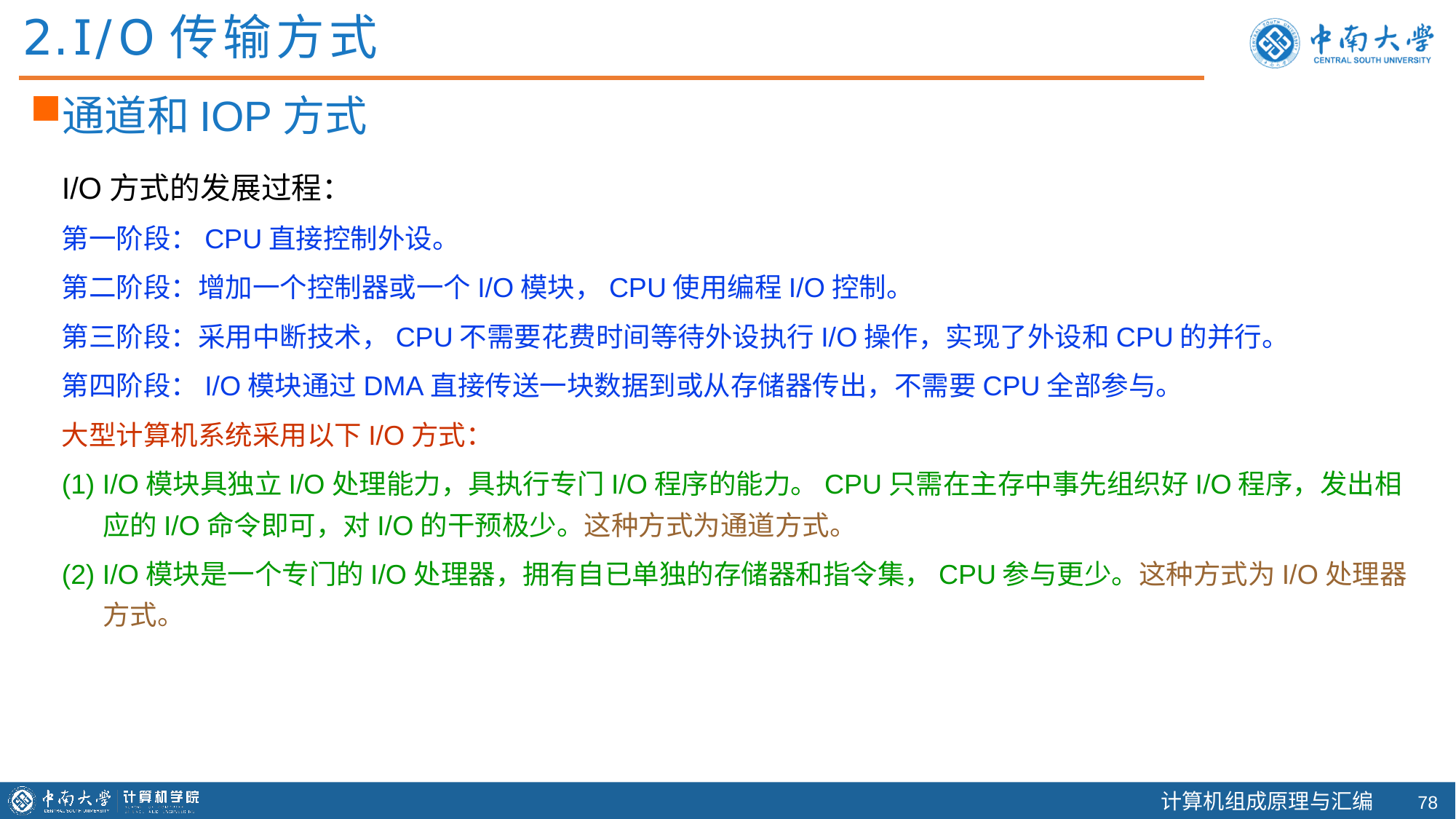

2.I/O传输方式

通道和IOP方式
I/O方式的发展过程：
第一阶段：CPU直接控制外设。
第二阶段：增加一个控制器或一个I/O模块，CPU使用编程I/O控制。
第三阶段：采用中断技术，CPU不需要花费时间等待外设执行I/O操作，实现了外设和CPU的并行。
第四阶段：I/O模块通过DMA直接传送一块数据到或从存储器传出，不需要CPU全部参与。
大型计算机系统采用以下I/O方式：
(1) I/O模块具独立I/O处理能力，具执行专门I/O程序的能力。CPU只需在主存中事先组织好I/O程序，发出相应的I/O命令即可，对I/O的干预极少。这种方式为通道方式。
(2) I/O模块是一个专门的I/O处理器，拥有自已单独的存储器和指令集，CPU参与更少。这种方式为I/O处理器方式。
78